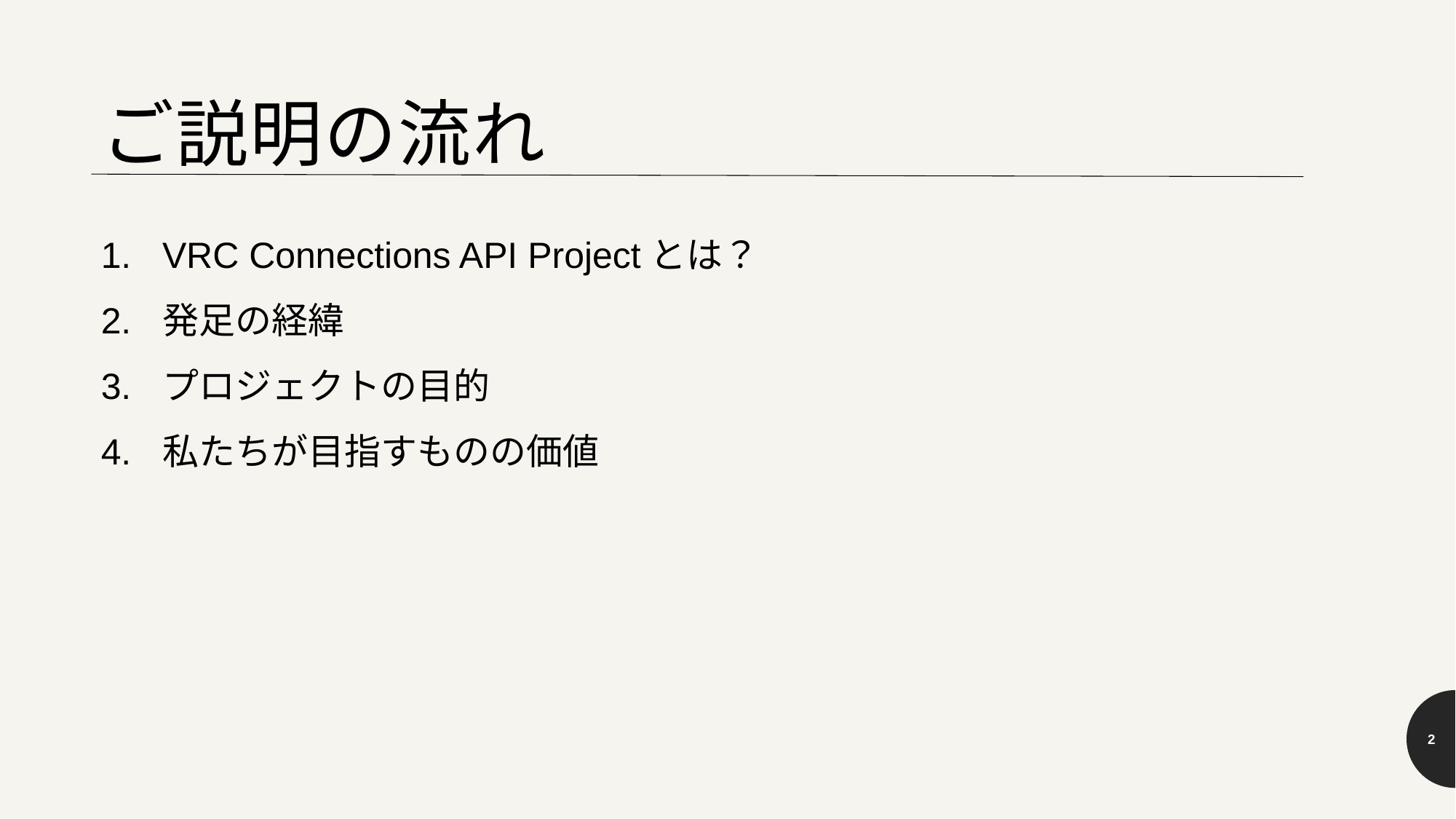

# ご説明の流れ
VRC Connections API Projectとは？
発足の経緯
プロジェクトの目的
私たちが目指すものの価値

2